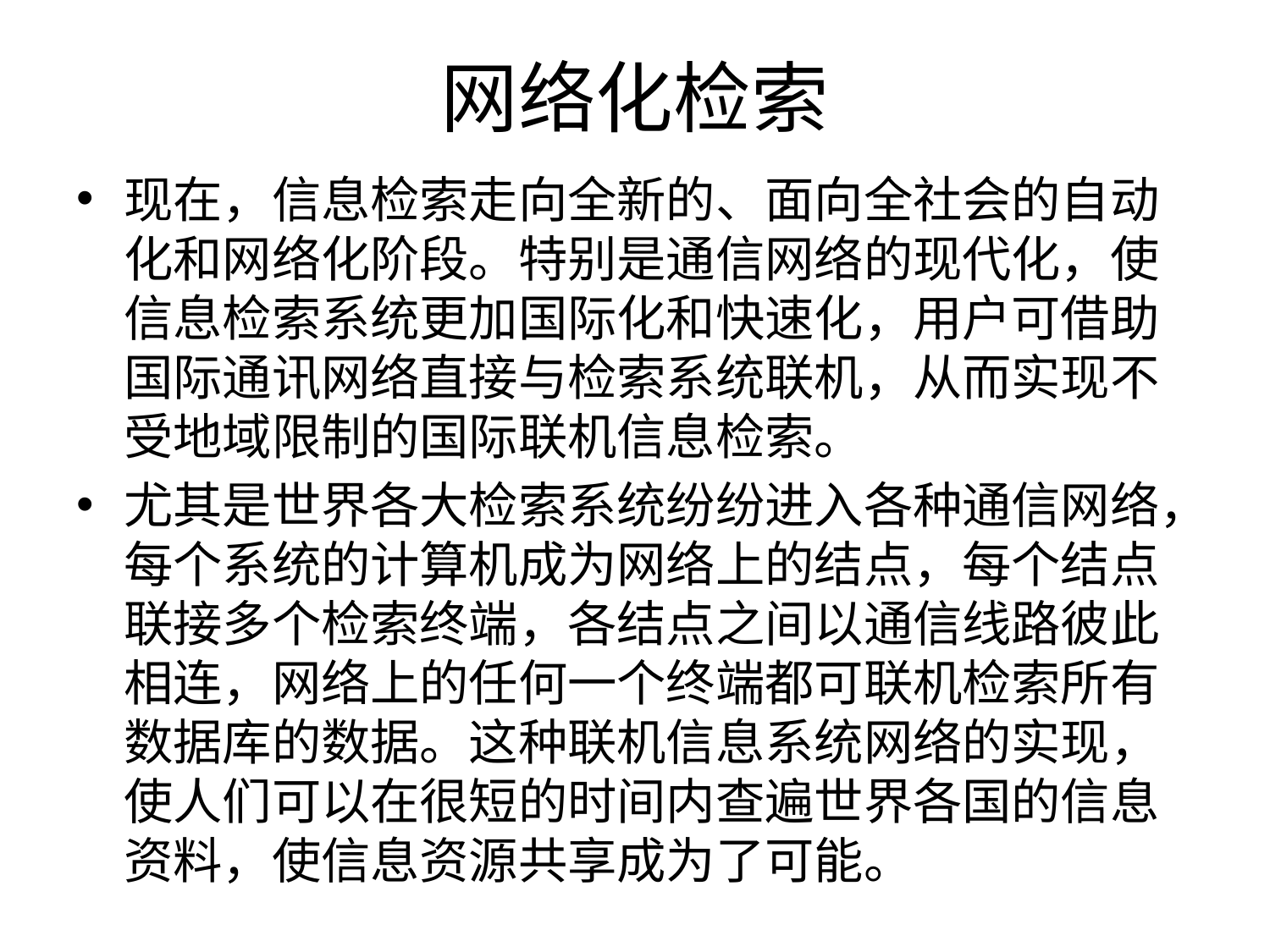

# 网络化检索
现在，信息检索走向全新的、面向全社会的自动化和网络化阶段。特别是通信网络的现代化，使信息检索系统更加国际化和快速化，用户可借助国际通讯网络直接与检索系统联机，从而实现不受地域限制的国际联机信息检索。
尤其是世界各大检索系统纷纷进入各种通信网络，每个系统的计算机成为网络上的结点，每个结点联接多个检索终端，各结点之间以通信线路彼此相连，网络上的任何一个终端都可联机检索所有数据库的数据。这种联机信息系统网络的实现，使人们可以在很短的时间内查遍世界各国的信息资料，使信息资源共享成为了可能。